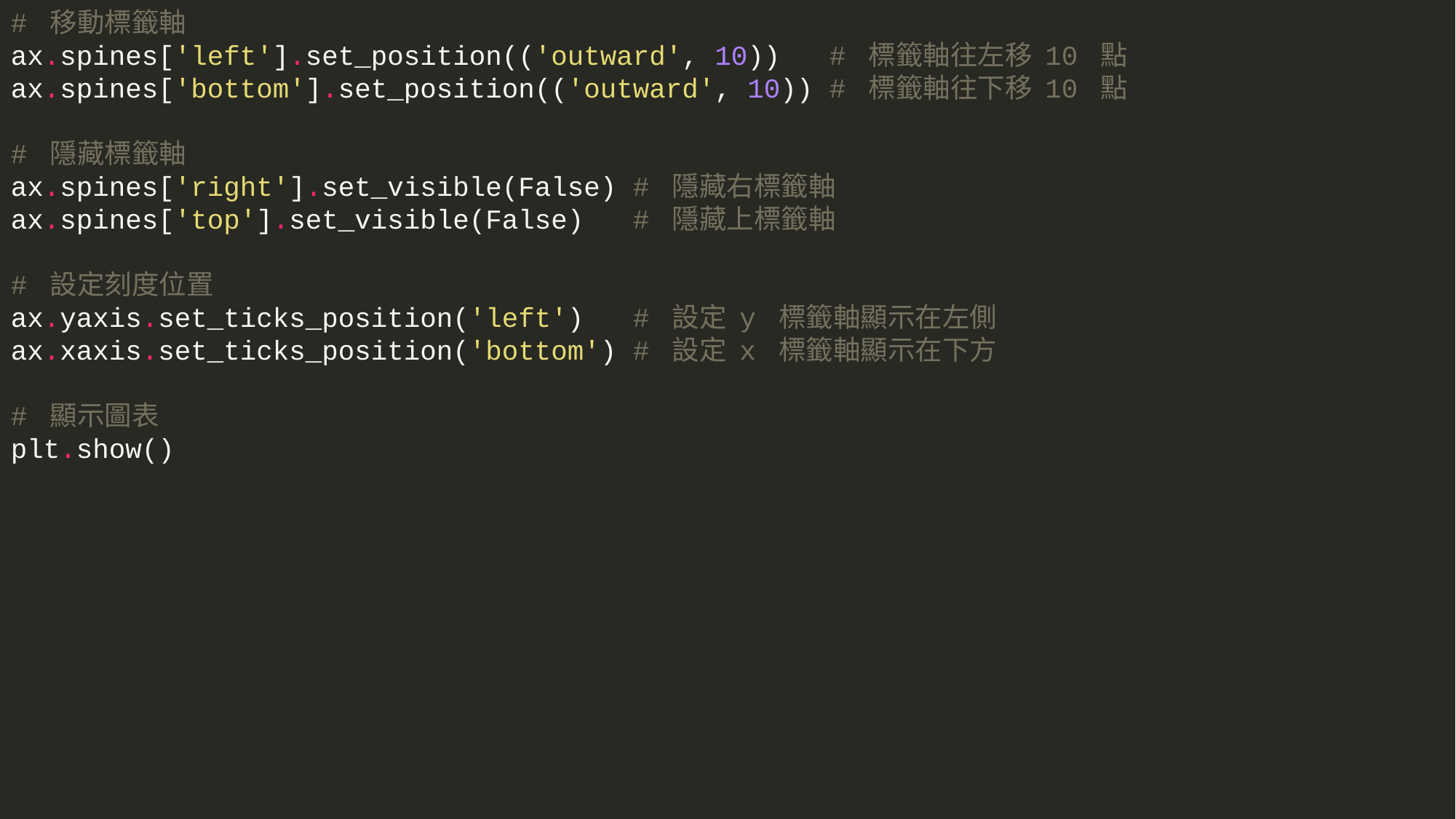

# 移動標籤軸
ax.spines['left'].set_position(('outward', 10))   # 標籤軸往左移 10 點
ax.spines['bottom'].set_position(('outward', 10)) # 標籤軸往下移 10 點

# 隱藏標籤軸
ax.spines['right'].set_visible(False) # 隱藏右標籤軸
ax.spines['top'].set_visible(False)   # 隱藏上標籤軸

# 設定刻度位置
ax.yaxis.set_ticks_position('left')   # 設定 y 標籤軸顯示在左側
ax.xaxis.set_ticks_position('bottom') # 設定 x 標籤軸顯示在下方

# 顯示圖表
plt.show()